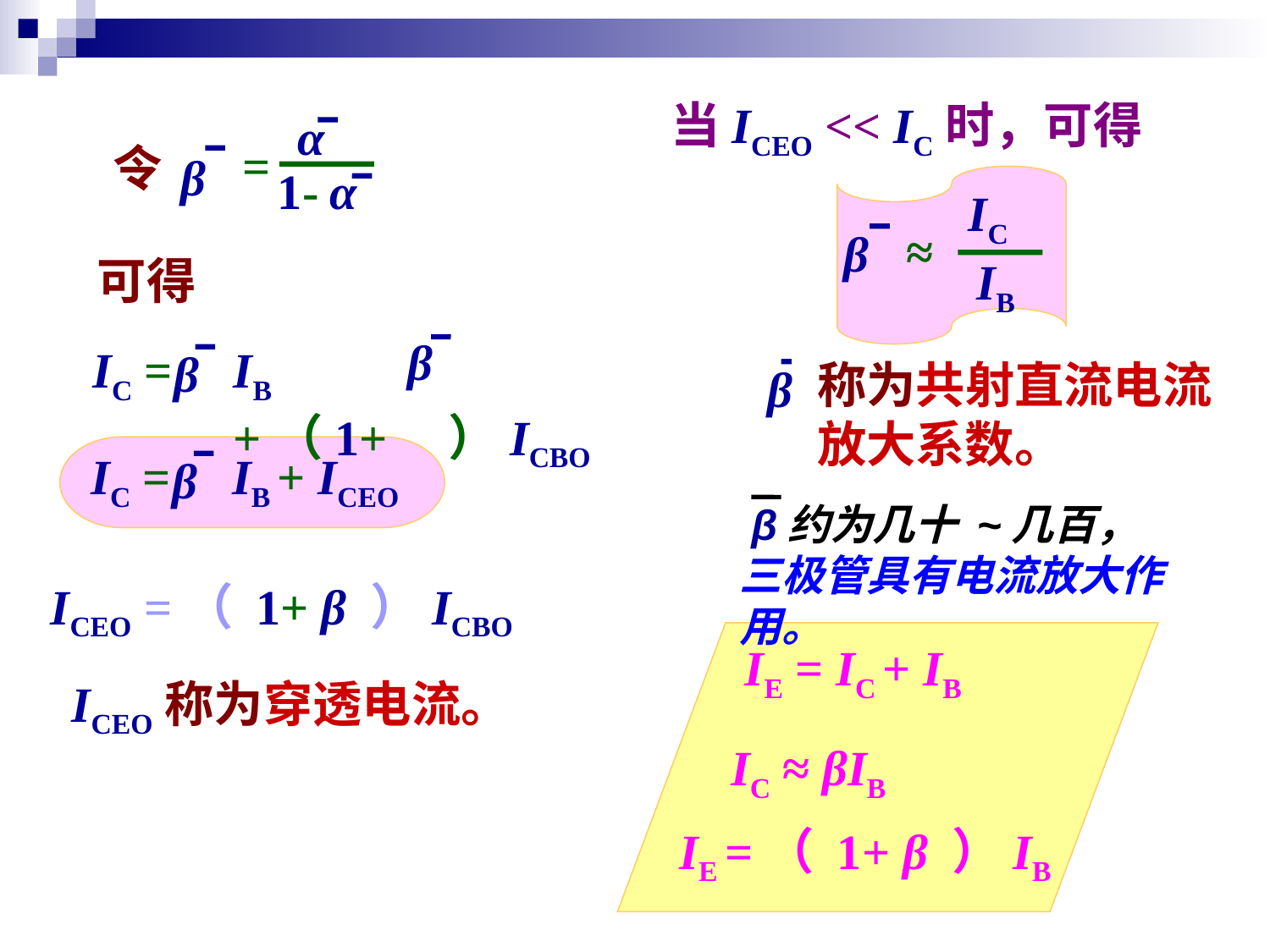

当ICEO << IC时，可得
α

=
令
β

α
1-

IC
≈
β

IB

可得
β
IC =
IB +（1+    ）ICBO
β

称为共射直流电流放大系数。
β

IC =
IB + ICEO
β

 β约为几十 ~几百，
三极管具有电流放大作用。

ICEO =（ 1+ β ）ICBO

IE = IC + IB
ICEO称为穿透电流。
IC ≈ βIB
IE =（ 1+ β ）IB

54